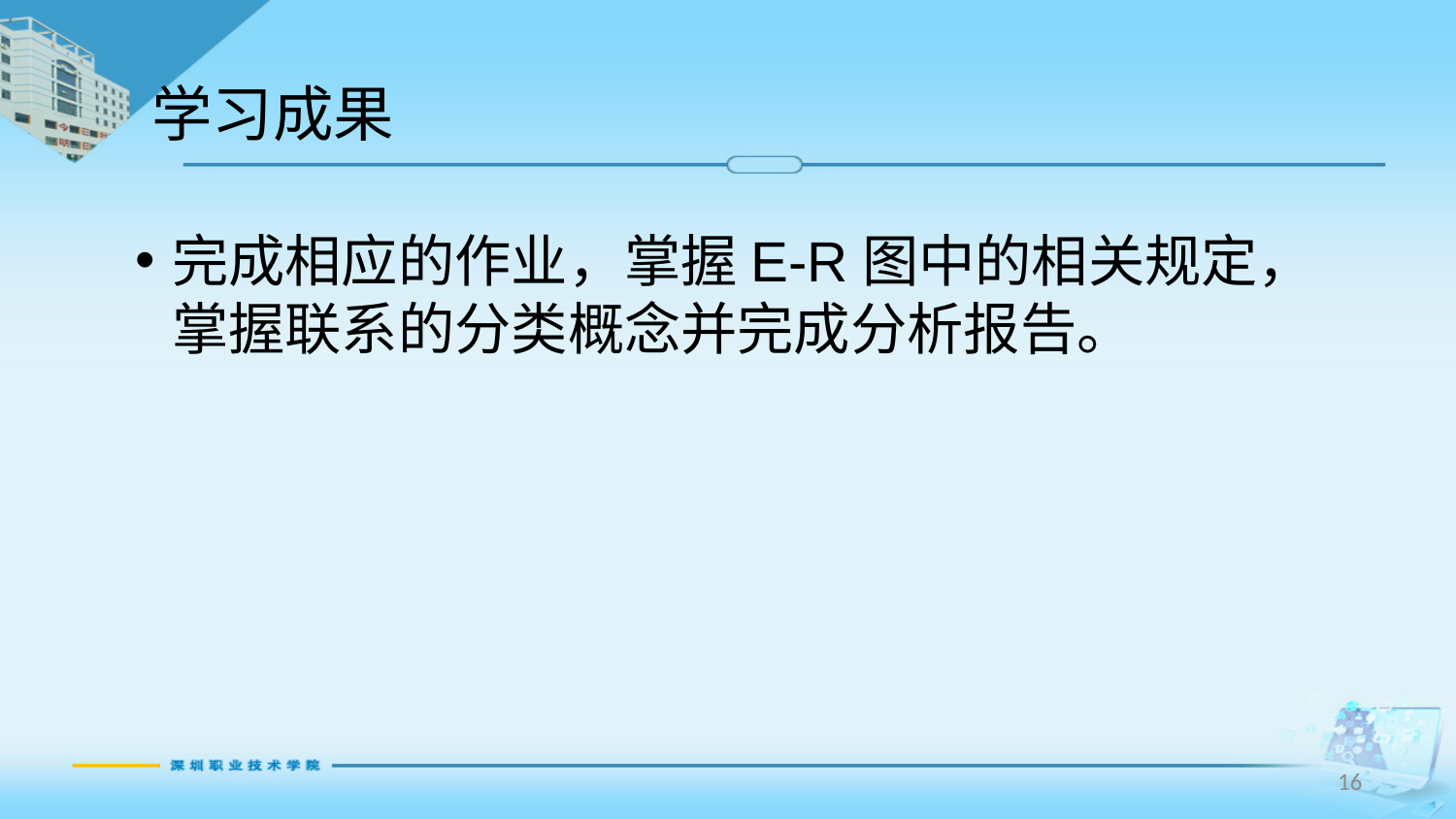

# 学习成果
完成相应的作业，掌握E-R图中的相关规定，掌握联系的分类概念并完成分析报告。

16